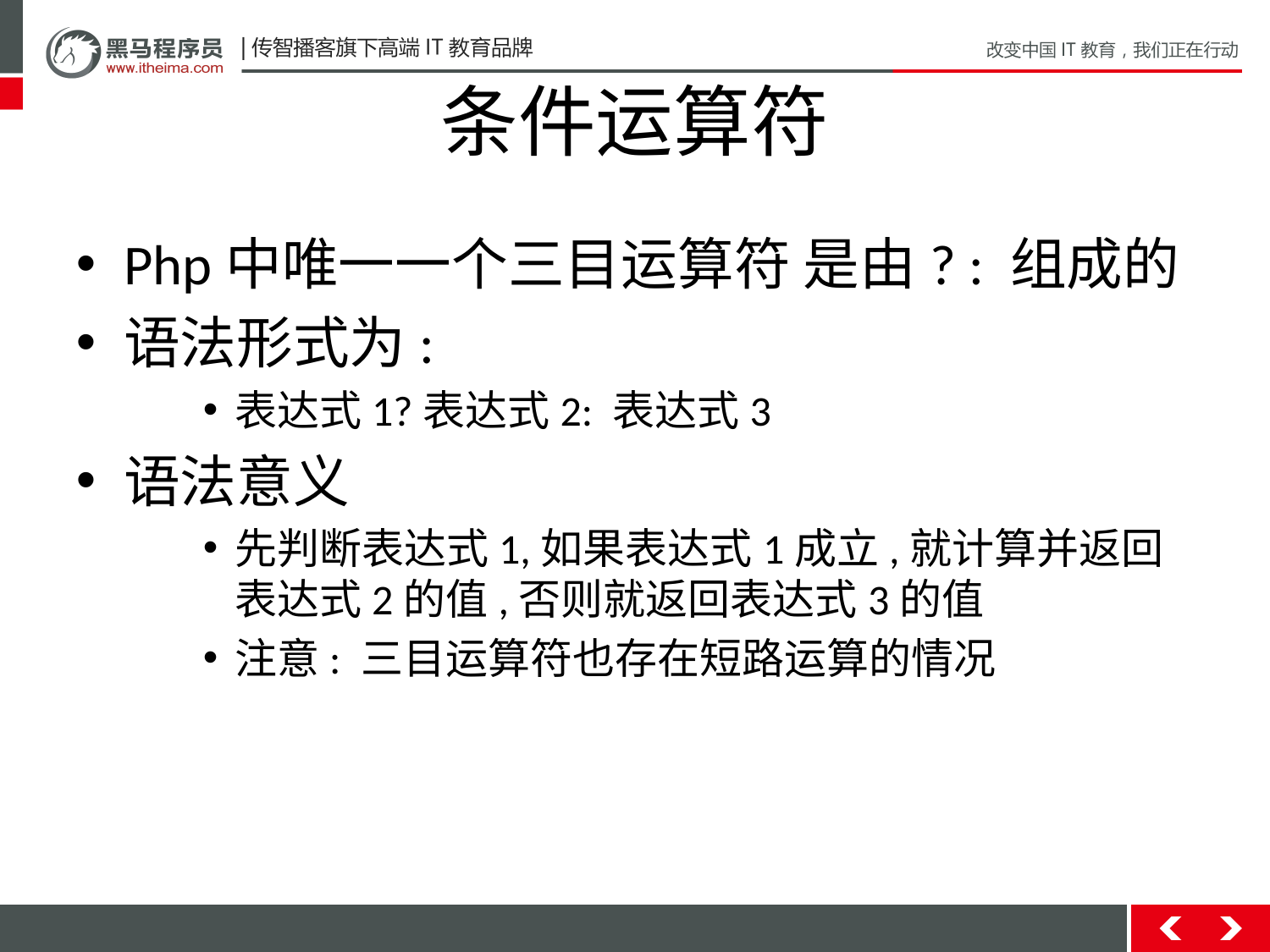

# 条件运算符
Php中唯一一个三目运算符 是由? : 组成的
语法形式为:
表达式1?表达式2: 表达式3
语法意义
先判断表达式1,如果表达式1成立,就计算并返回表达式2的值,否则就返回表达式3的值
注意: 三目运算符也存在短路运算的情况